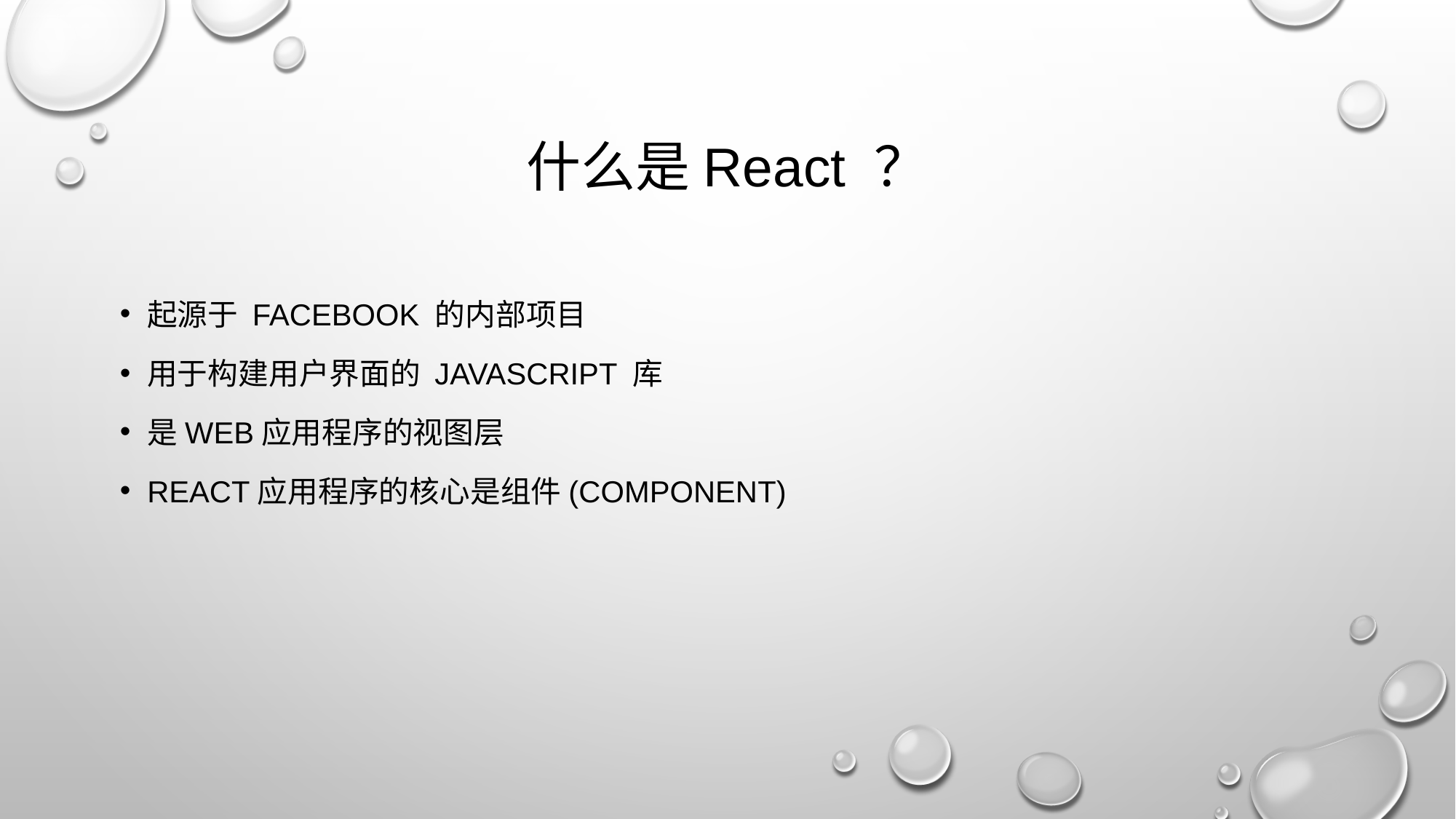

# 什么是React ？
起源于 Facebook 的内部项目
用于构建用户界面的 JavaScript 库
是Web应用程序的视图层
React应用程序的核心是组件(Component)